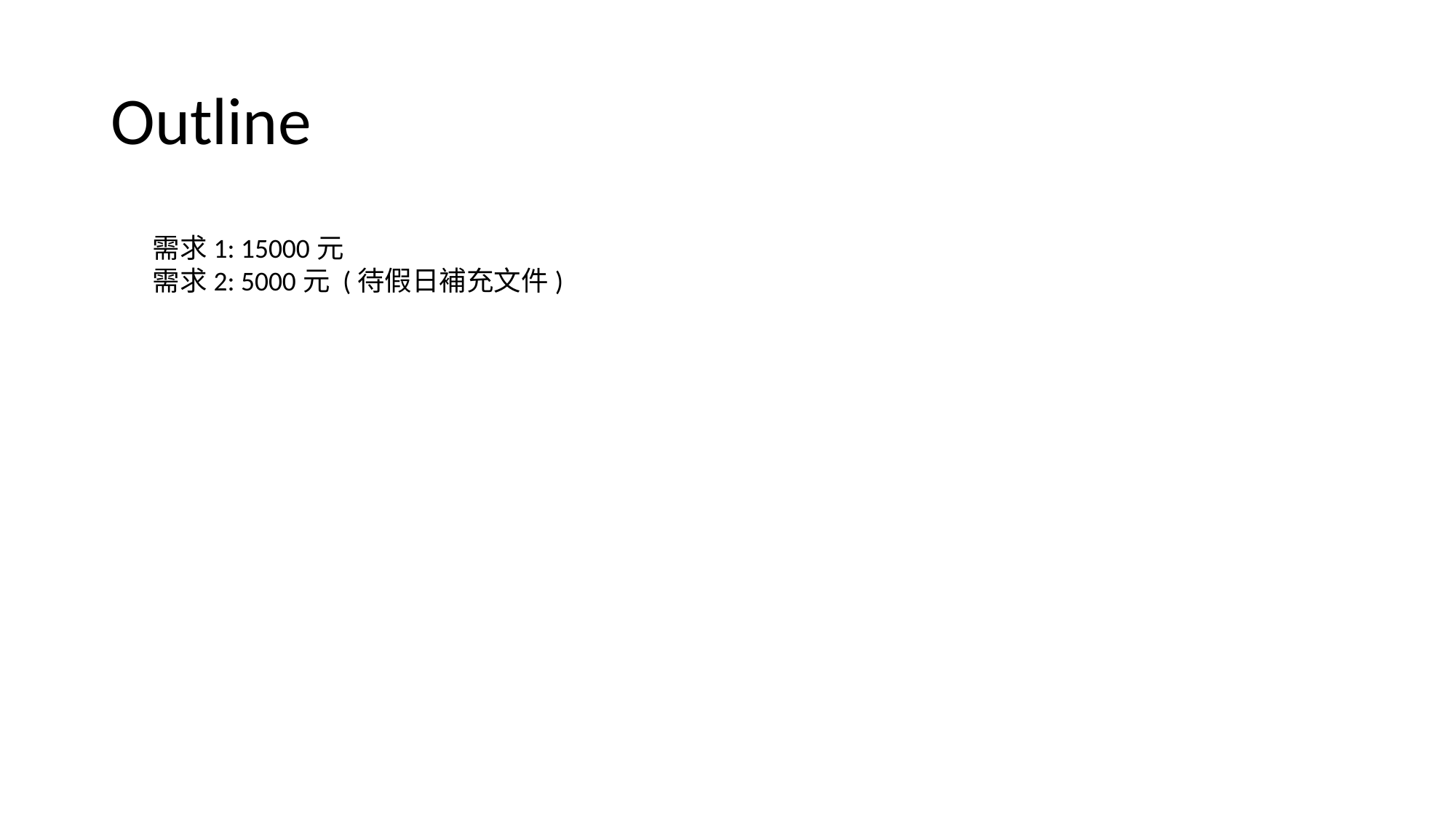

# Outline
需求1: 15000元
需求2: 5000元 (待假日補充文件)